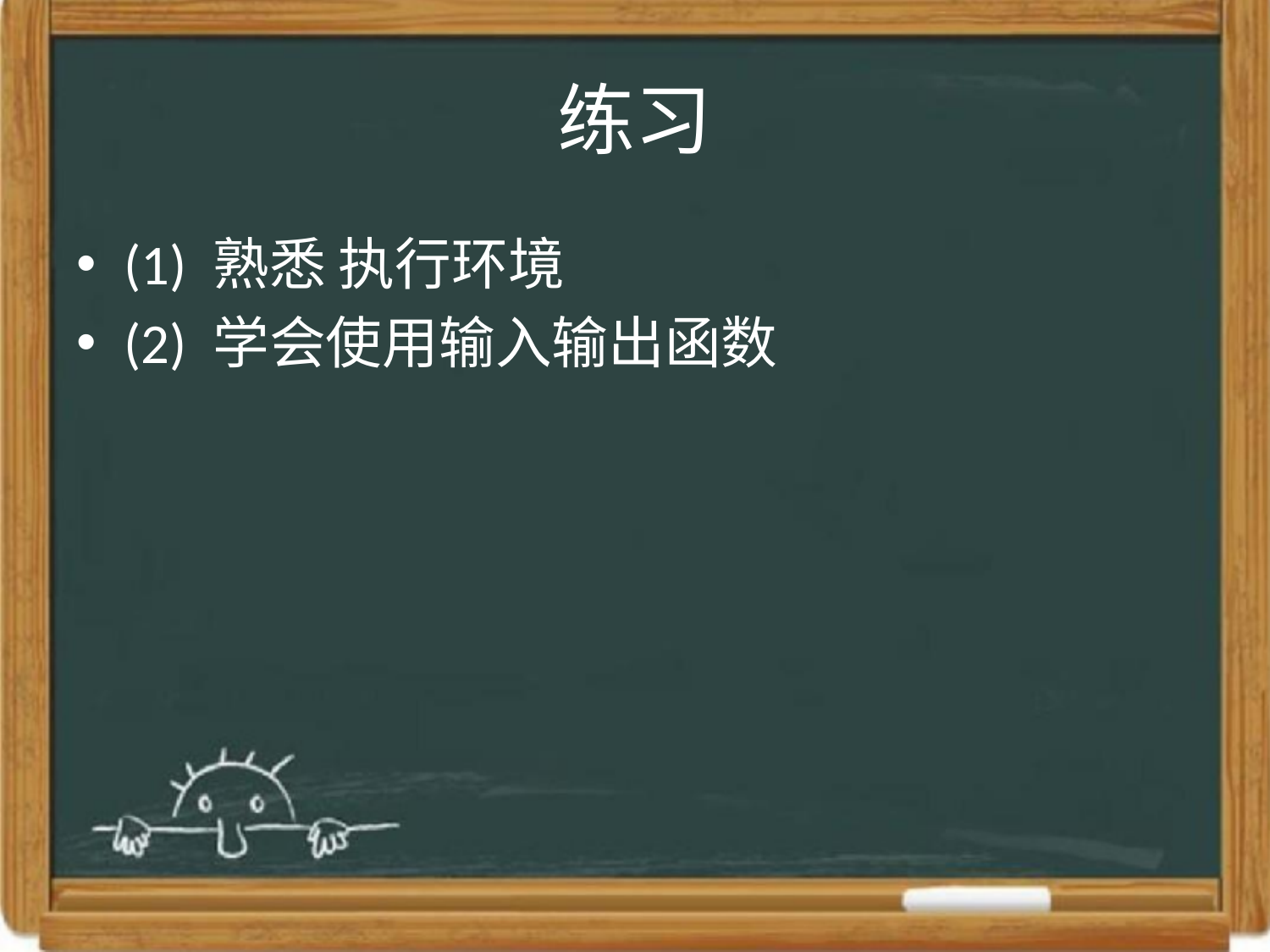

# 练习
(1) 熟悉 执行环境
(2) 学会使用输入输出函数